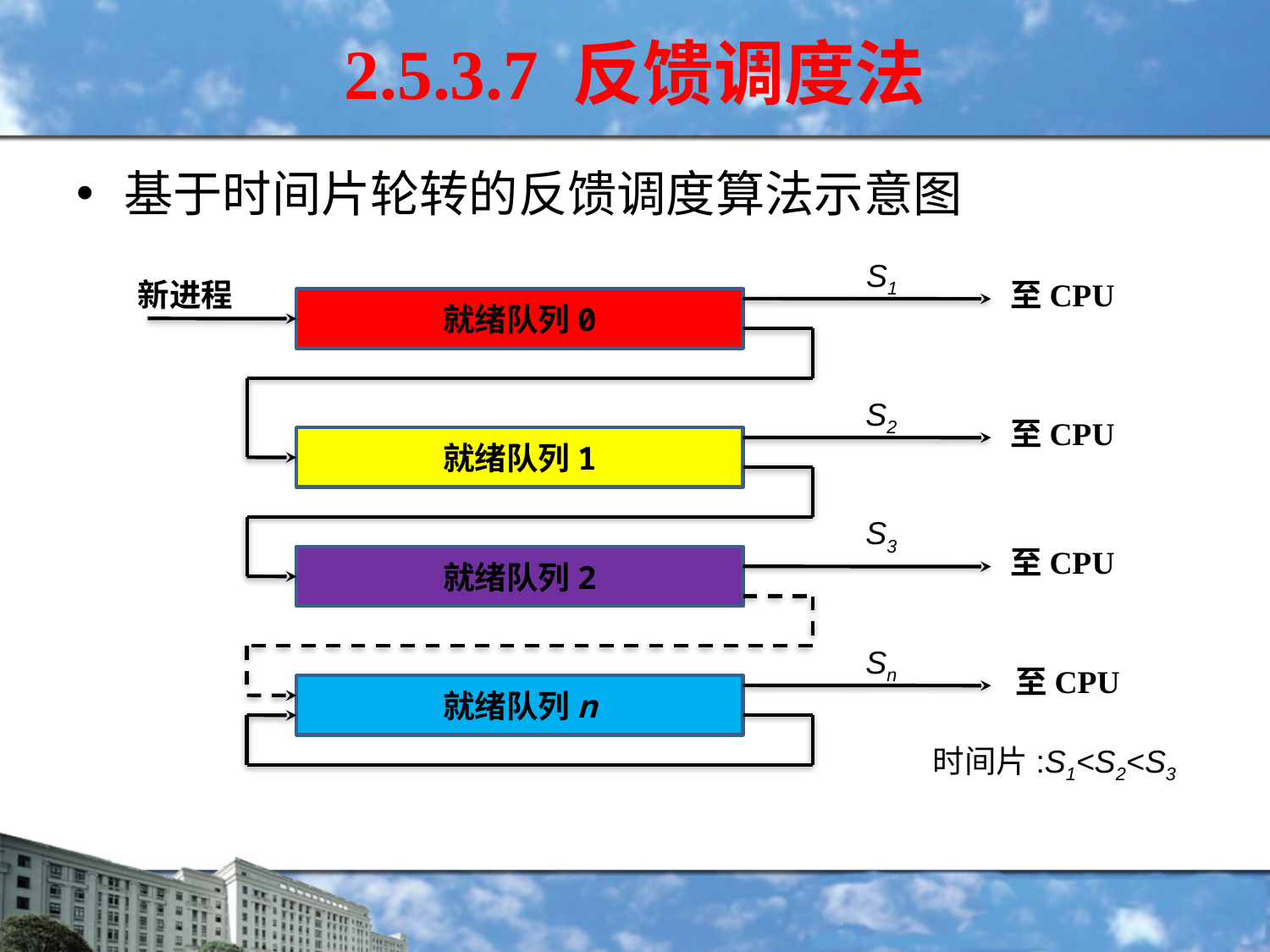

2.5.3.7 反馈调度法
基于时间片轮转的反馈调度算法示意图
S1
新进程
至CPU
就绪队列0
S2
至CPU
就绪队列1
S3
至CPU
就绪队列2
Sn
至CPU
就绪队列n
时间片:S1<S2<S3